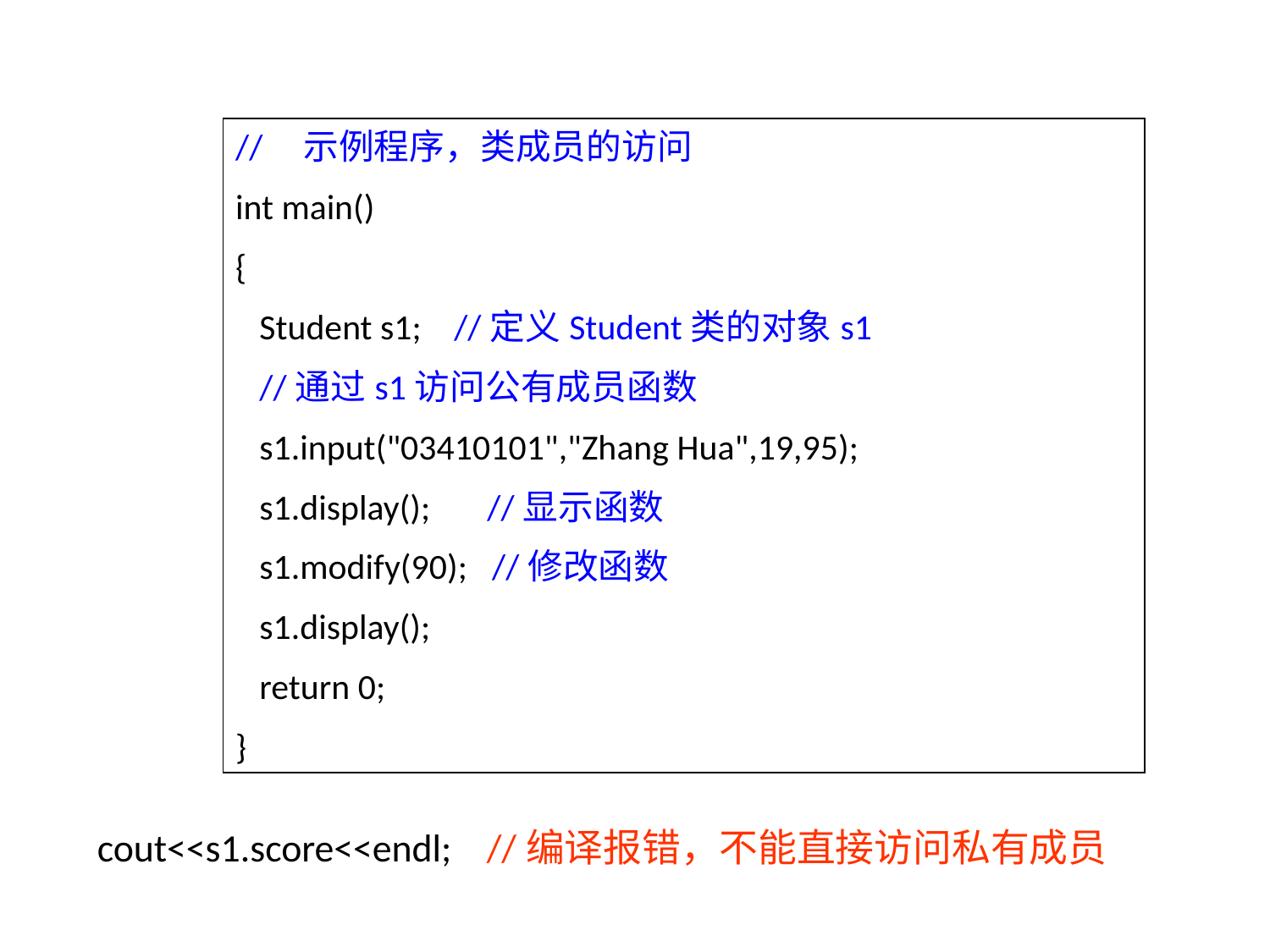

//    示例程序，类成员的访问
int main()
{
   Student s1;    //定义Student类的对象s1
   //通过s1访问公有成员函数
   s1.input("03410101","Zhang Hua",19,95);
   s1.display();       //显示函数
   s1.modify(90);   //修改函数
   s1.display();
   return 0;
}
cout<<s1.score<<endl;    //编译报错，不能直接访问私有成员